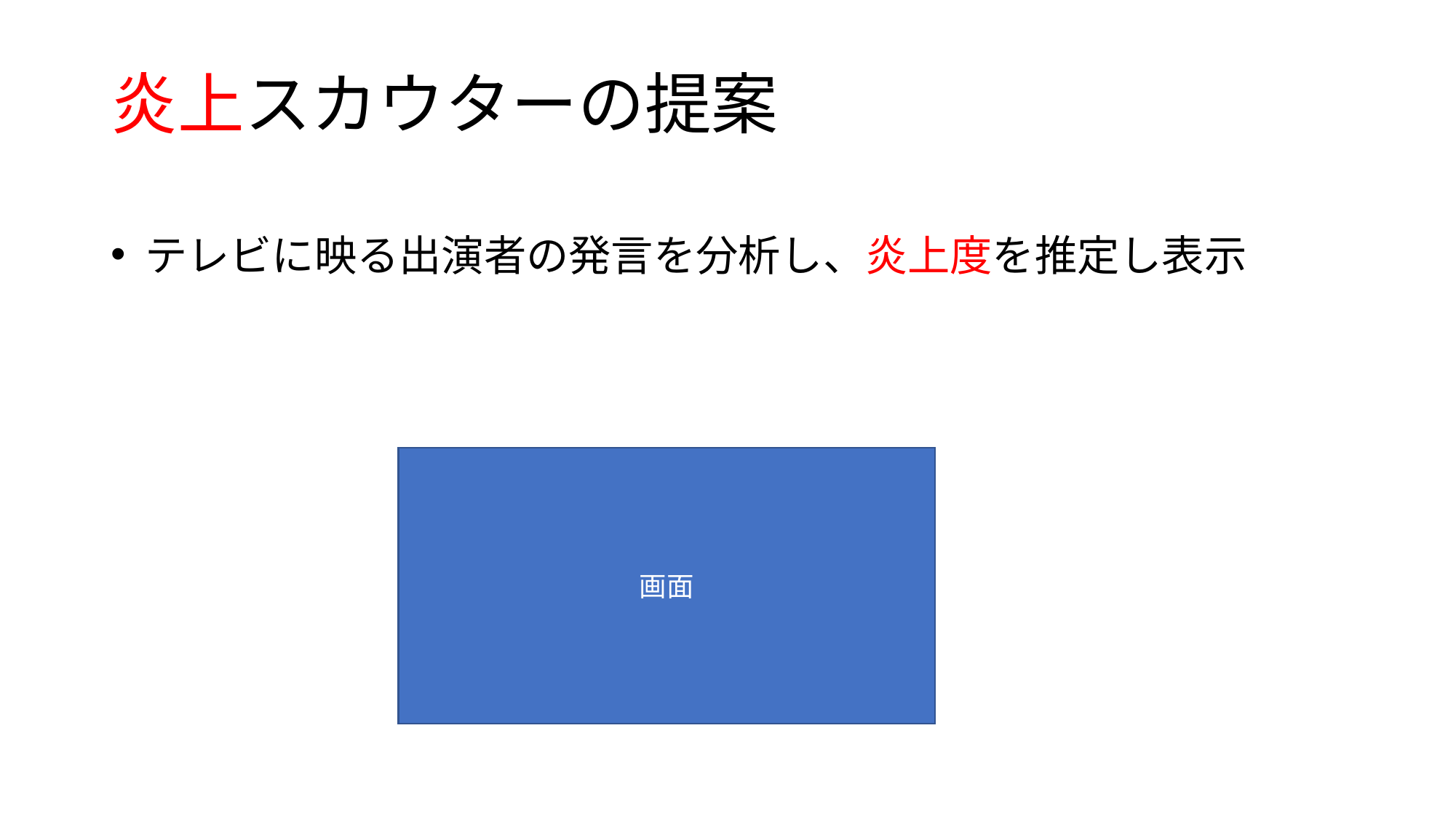

# 炎上スカウターの提案
テレビに映る出演者の発言を分析し、炎上度を推定し表示
画面